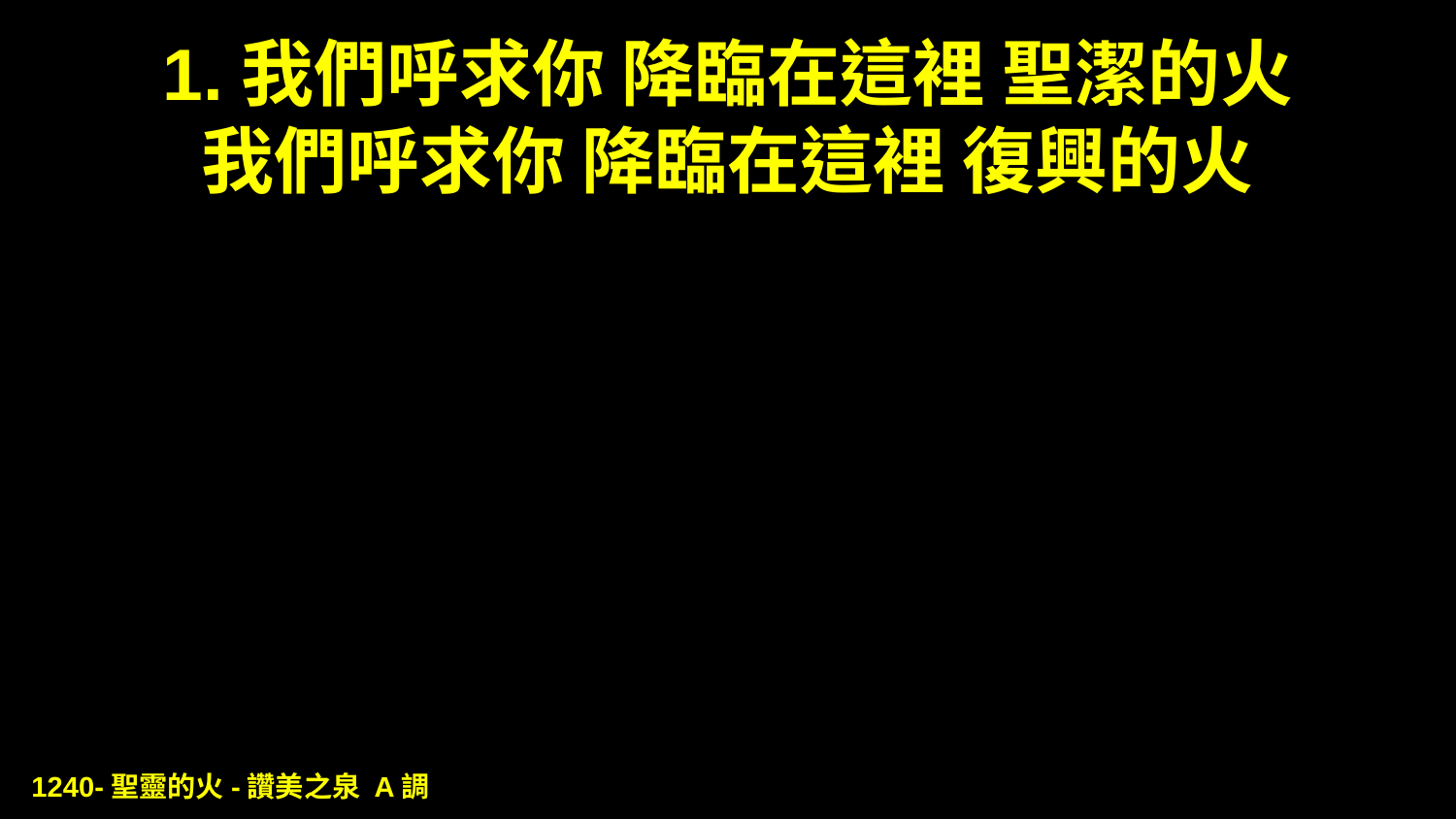

# 1.我們呼求你 降臨在這裡 聖潔的火 我們呼求你 降臨在這裡 復興的火
1240-聖靈的火-讚美之泉 A調